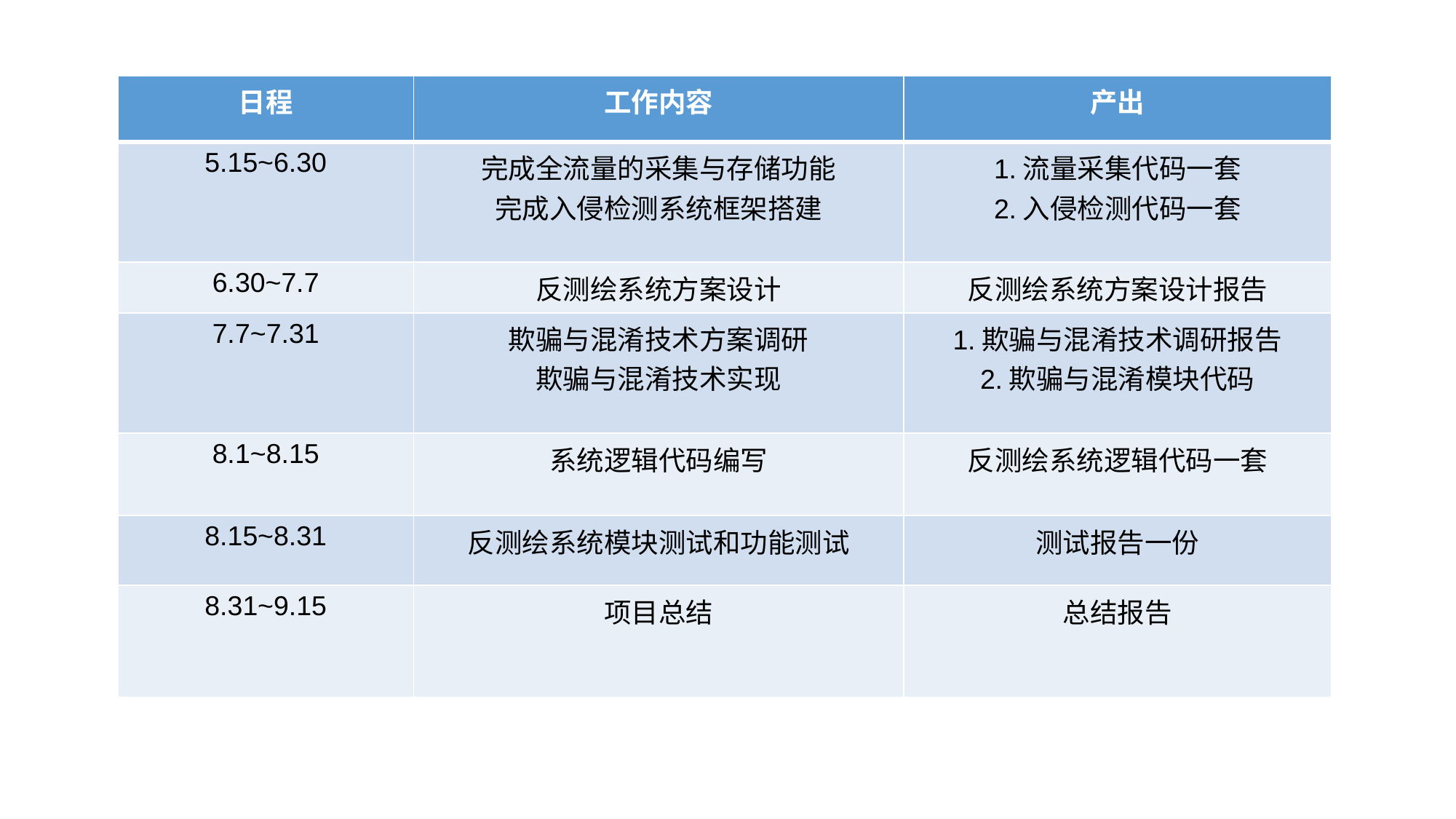

| 日程 | 工作内容 | 产出 |
| --- | --- | --- |
| 5.15~6.30 | 完成全流量的采集与存储功能 完成入侵检测系统框架搭建 | 1.流量采集代码一套 2.入侵检测代码一套 |
| 6.30~7.7 | 反测绘系统方案设计 | 反测绘系统方案设计报告 |
| 7.7~7.31 | 欺骗与混淆技术方案调研 欺骗与混淆技术实现 | 1.欺骗与混淆技术调研报告 2.欺骗与混淆模块代码 |
| 8.1~8.15 | 系统逻辑代码编写 | 反测绘系统逻辑代码一套 |
| 8.15~8.31 | 反测绘系统模块测试和功能测试 | 测试报告一份 |
| 8.31~9.15 | 项目总结 | 总结报告 |